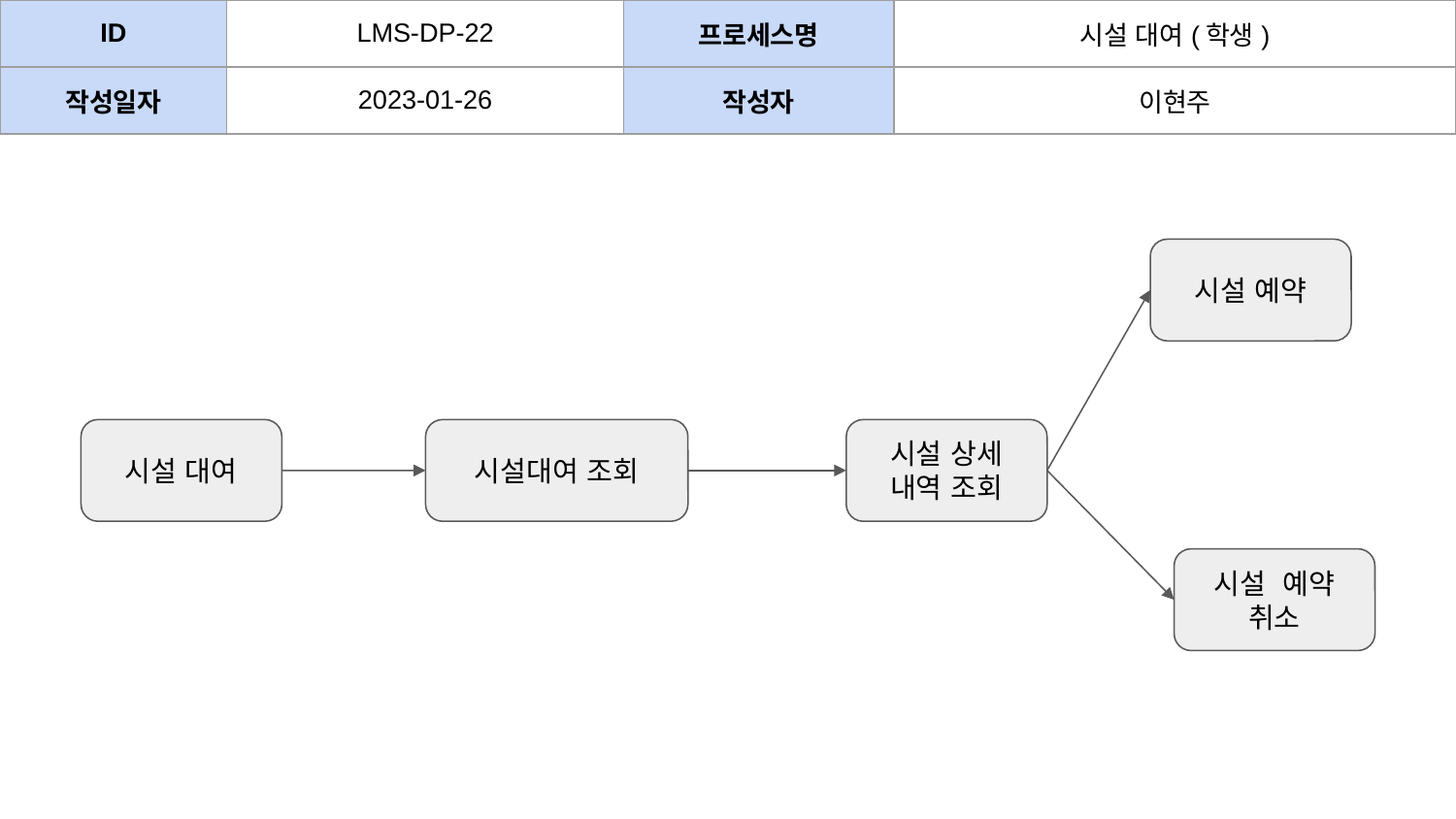

| ID | LMS-DP-22 | 프로세스명 | 시설 대여(학생) |  |  |
| --- | --- | --- | --- | --- | --- |
| 작성일자 | 2023-01-26 | 작성자 | 이현주 |  |  |
시설 예약
시설 대여
시설대여 조회
시설 상세 내역 조회
시설  예약 취소